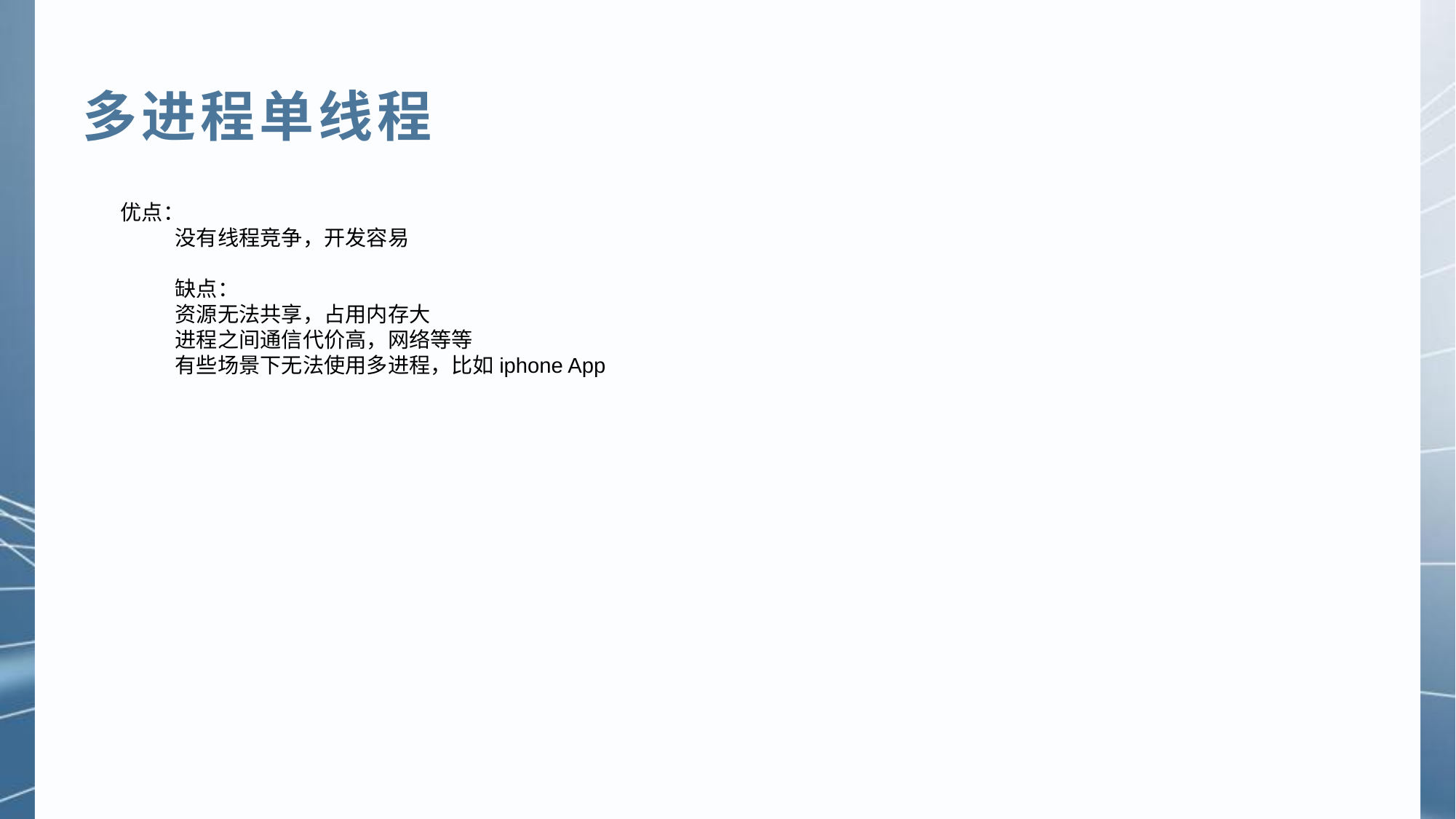

多进程单线程
优点：
没有线程竞争，开发容易

缺点：
资源无法共享，占用内存大
进程之间通信代价高，网络等等
有些场景下无法使用多进程，比如iphone App